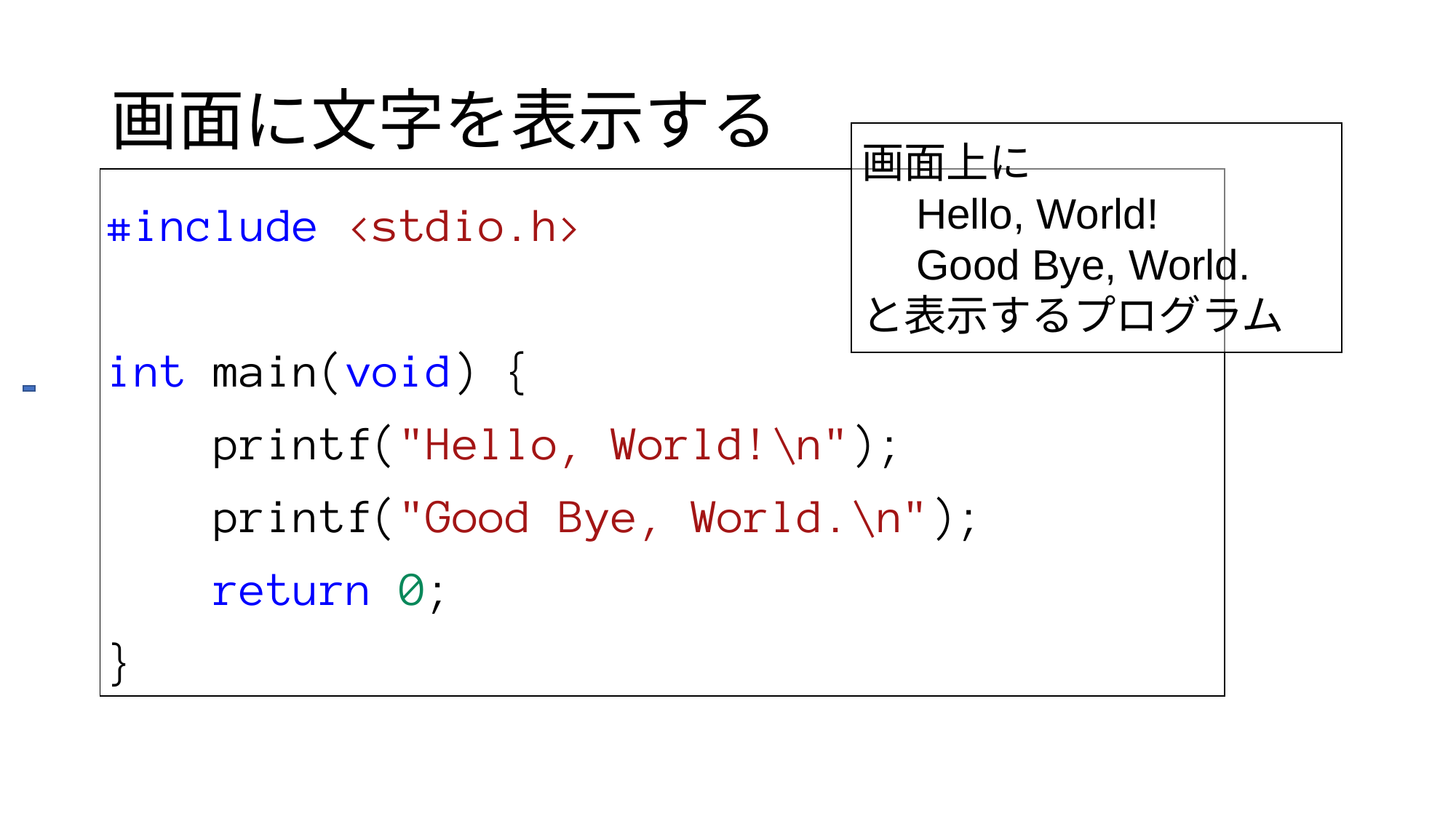

# 画面に文字を表示する
画面上に
Hello, World!
Good Bye, World.
と表示するプログラム
| #include <stdio.h>   int main(void) { printf("Hello, World!\n"); printf("Good Bye, World.\n"); return 0; } |
| --- |